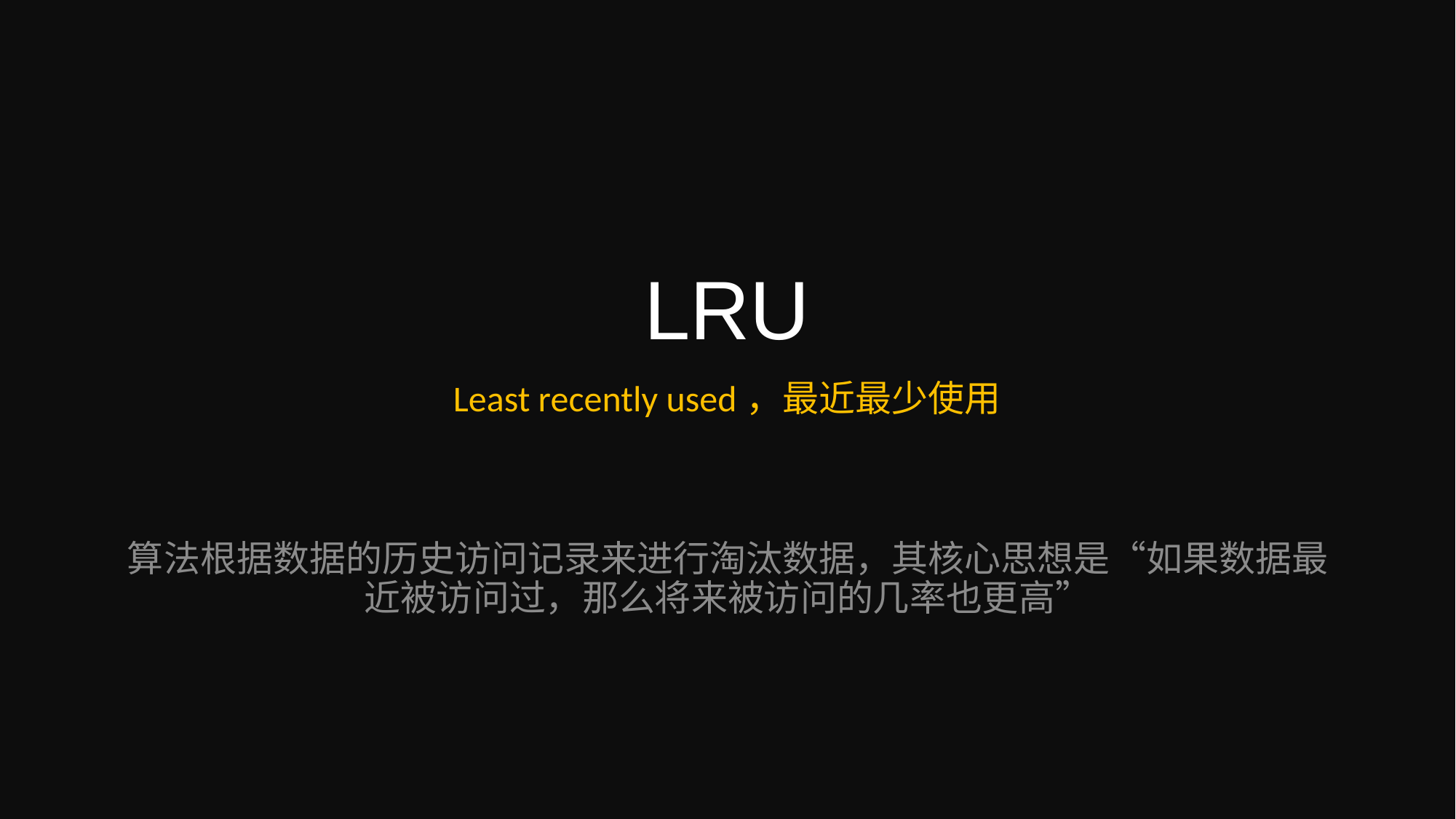

# LRU
Least recently used，最近最少使用

算法根据数据的历史访问记录来进行淘汰数据，其核心思想是“如果数据最近被访问过，那么将来被访问的几率也更高”